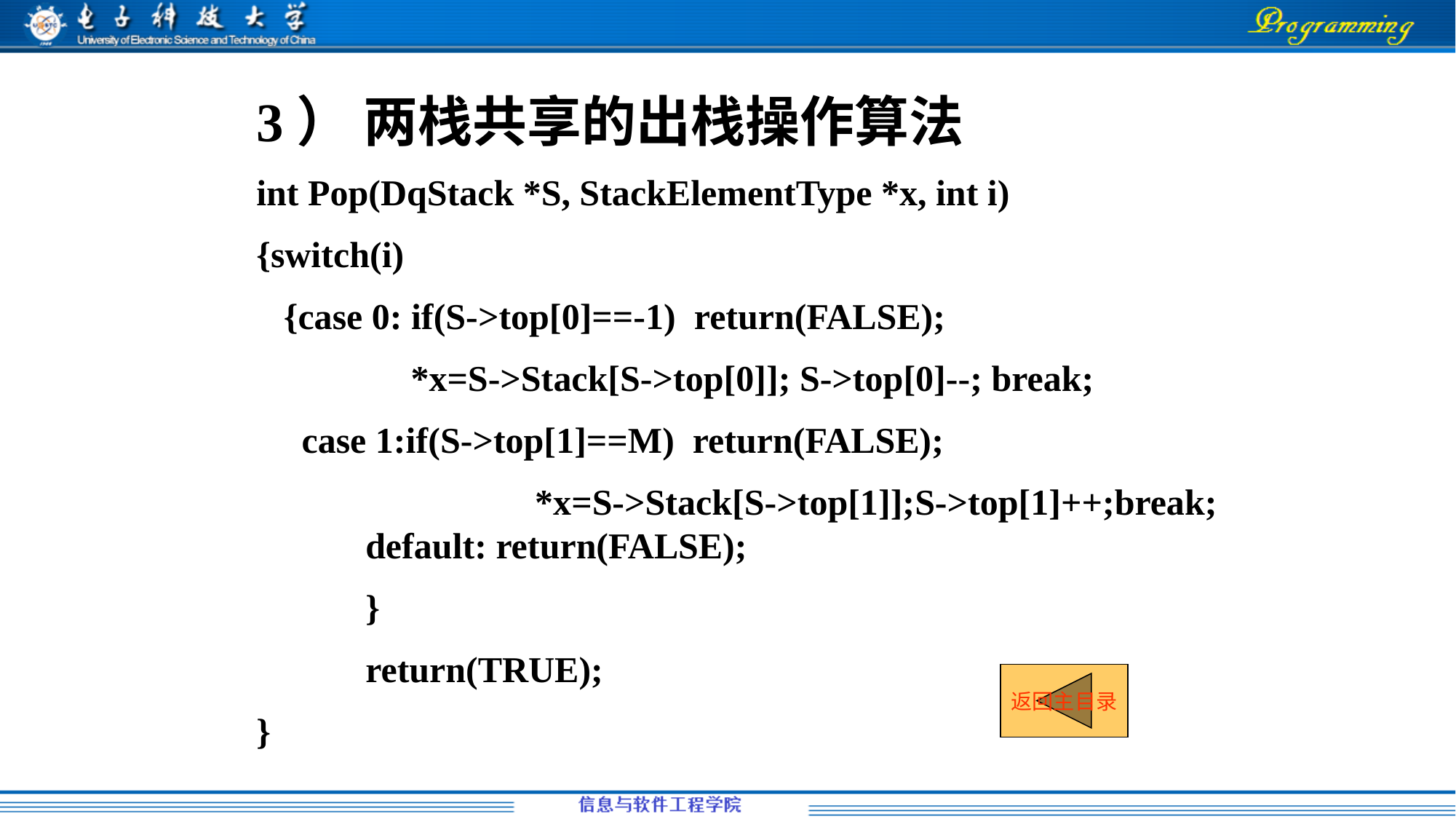

3） 两栈共享的出栈操作算法

int Pop(DqStack *S, StackElementType *x, int i)
{switch(i)
   {case 0: if(S->top[0]==-1)  return(FALSE);
                 *x=S->Stack[S->top[0]]; S->top[0]--; break;
     case 1:if(S->top[1]==M)  return(FALSE);
	        *x=S->Stack[S->top[1]];S->top[1]++;break;		default: return(FALSE);
	}
	return(TRUE);
}
返回主目录